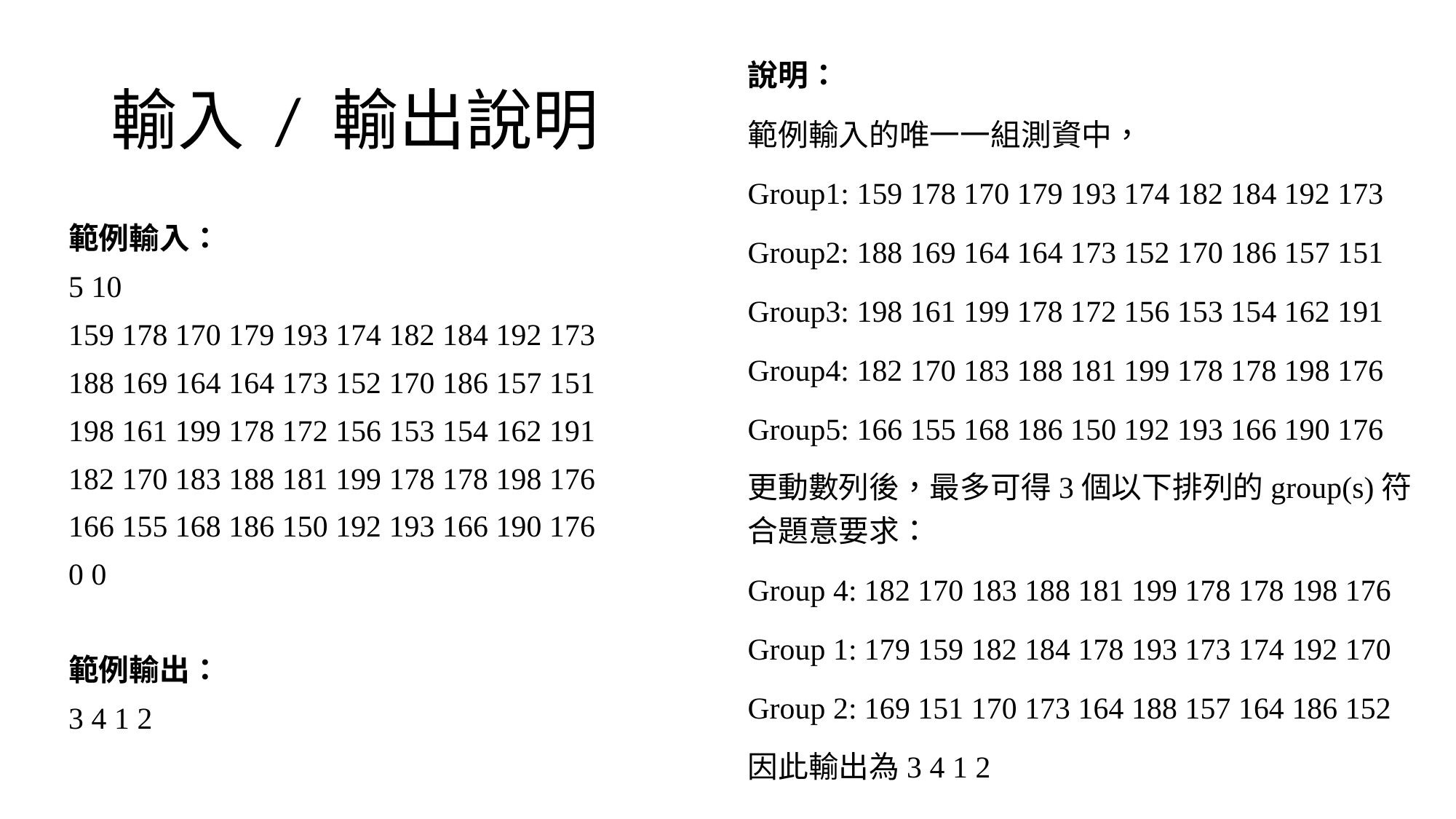

# 輸入 / 輸出說明
說明：
範例輸入的唯一一組測資中，
Group1: 159 178 170 179 193 174 182 184 192 173
Group2: 188 169 164 164 173 152 170 186 157 151
Group3: 198 161 199 178 172 156 153 154 162 191
Group4: 182 170 183 188 181 199 178 178 198 176
Group5: 166 155 168 186 150 192 193 166 190 176
更動數列後，最多可得3個以下排列的group(s)符合題意要求：
Group 4: 182 170 183 188 181 199 178 178 198 176
Group 1: 179 159 182 184 178 193 173 174 192 170
Group 2: 169 151 170 173 164 188 157 164 186 152
因此輸出為3 4 1 2
範例輸入：
5 10
159 178 170 179 193 174 182 184 192 173
188 169 164 164 173 152 170 186 157 151
198 161 199 178 172 156 153 154 162 191
182 170 183 188 181 199 178 178 198 176
166 155 168 186 150 192 193 166 190 176
0 0

範例輸出：
3 4 1 2